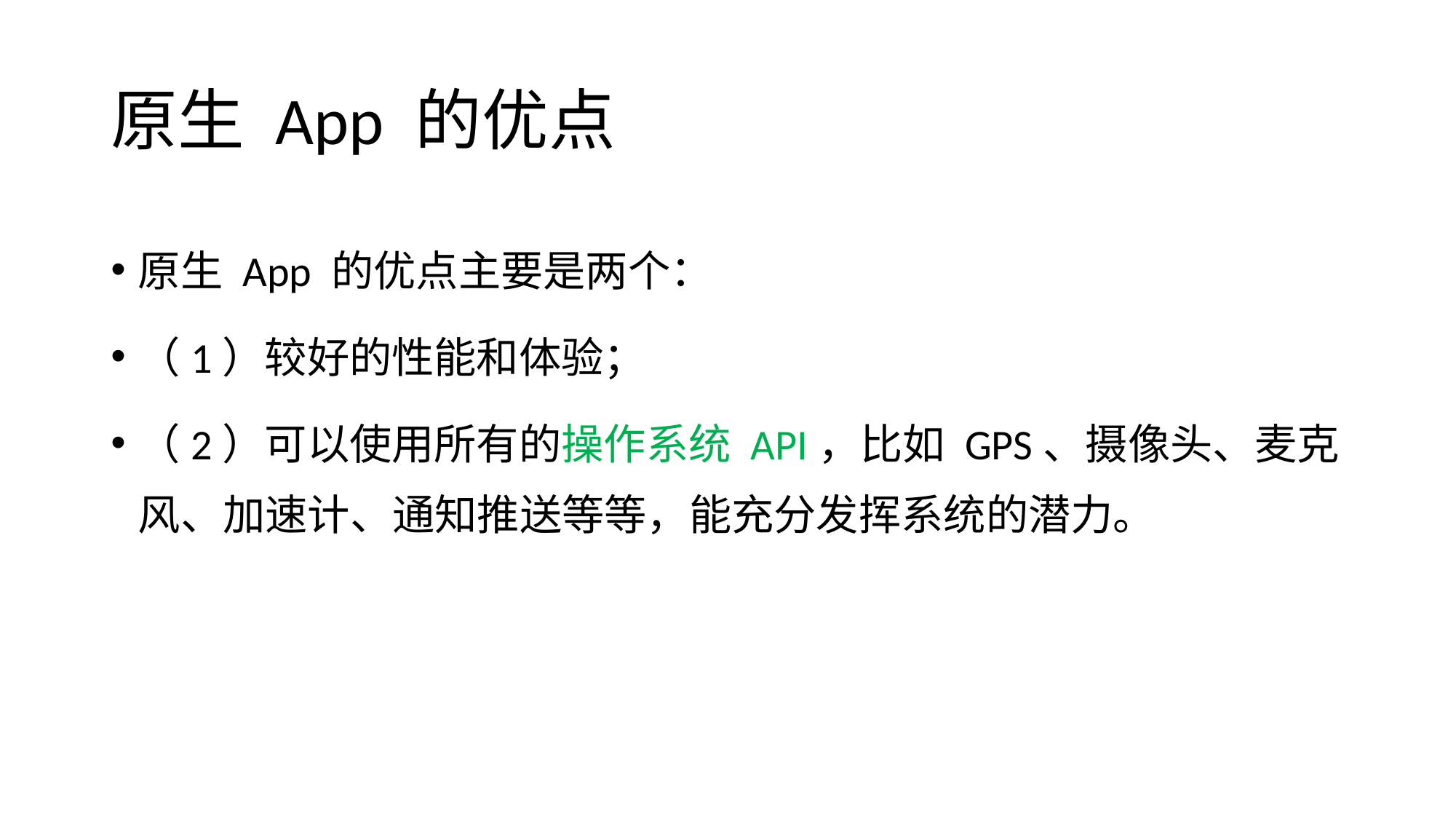

# 原生 App 的优点
原生 App 的优点主要是两个：
（1）较好的性能和体验；
（2）可以使用所有的操作系统 API，比如 GPS、摄像头、麦克风、加速计、通知推送等等，能充分发挥系统的潜力。